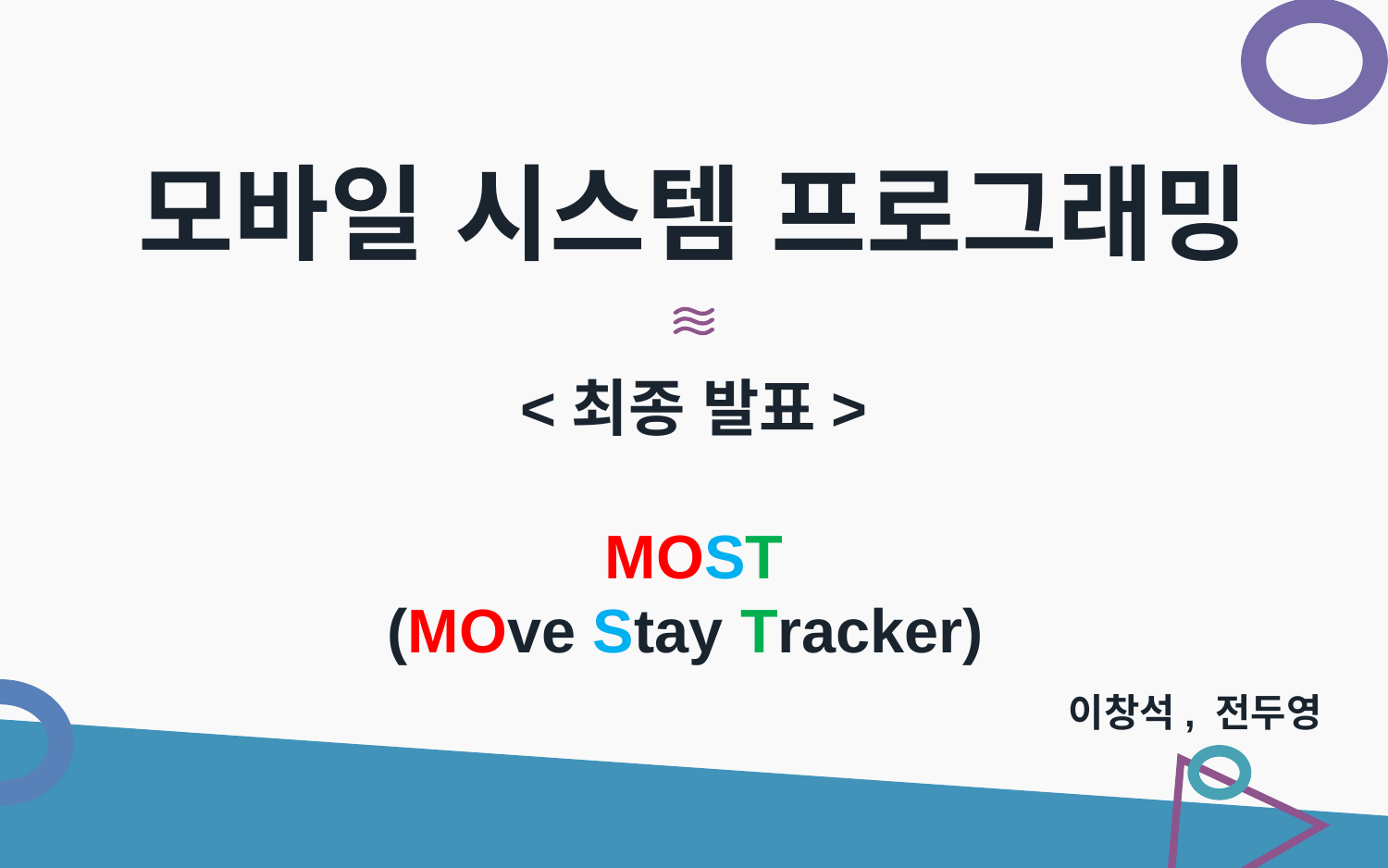

모바일 시스템 프로그래밍

<최종 발표>

MOST
(MOve Stay Tracker)
이창석, 전두영